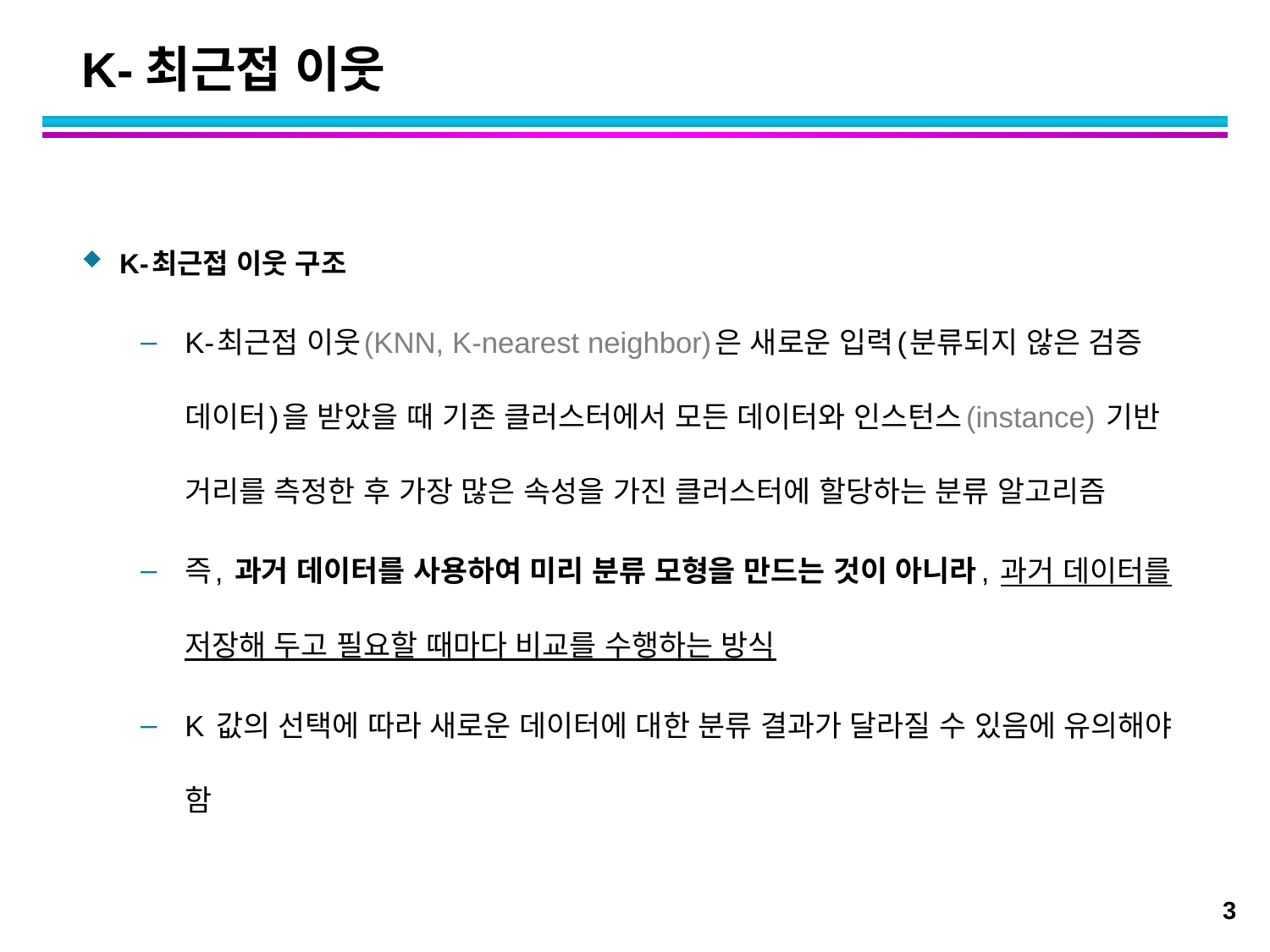

K-최근접 이웃
K-최근접 이웃 구조
K-최근접 이웃(KNN, K-nearest neighbor)은 새로운 입력(분류되지 않은 검증 데이터)을 받았을 때 기존 클러스터에서 모든 데이터와 인스턴스(instance) 기반 거리를 측정한 후 가장 많은 속성을 가진 클러스터에 할당하는 분류 알고리즘
즉, 과거 데이터를 사용하여 미리 분류 모형을 만드는 것이 아니라, 과거 데이터를 저장해 두고 필요할 때마다 비교를 수행하는 방식
K 값의 선택에 따라 새로운 데이터에 대한 분류 결과가 달라질 수 있음에 유의해야 함